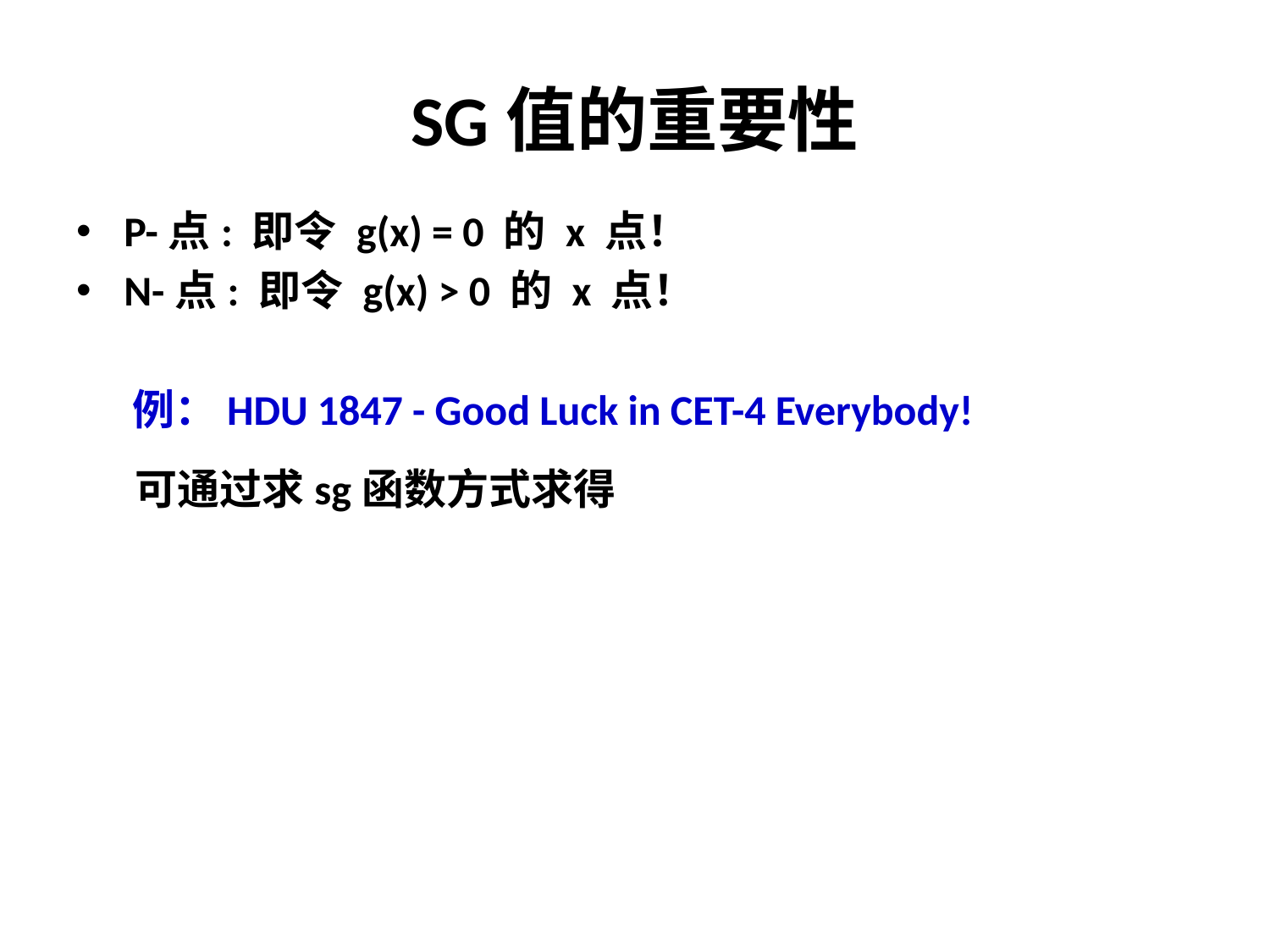

# SG值的重要性
P-点: 即令 g(x) = 0 的 x 点！
N-点: 即令 g(x) > 0 的 x 点！

例：HDU 1847 - Good Luck in CET-4 Everybody!
可通过求sg函数方式求得